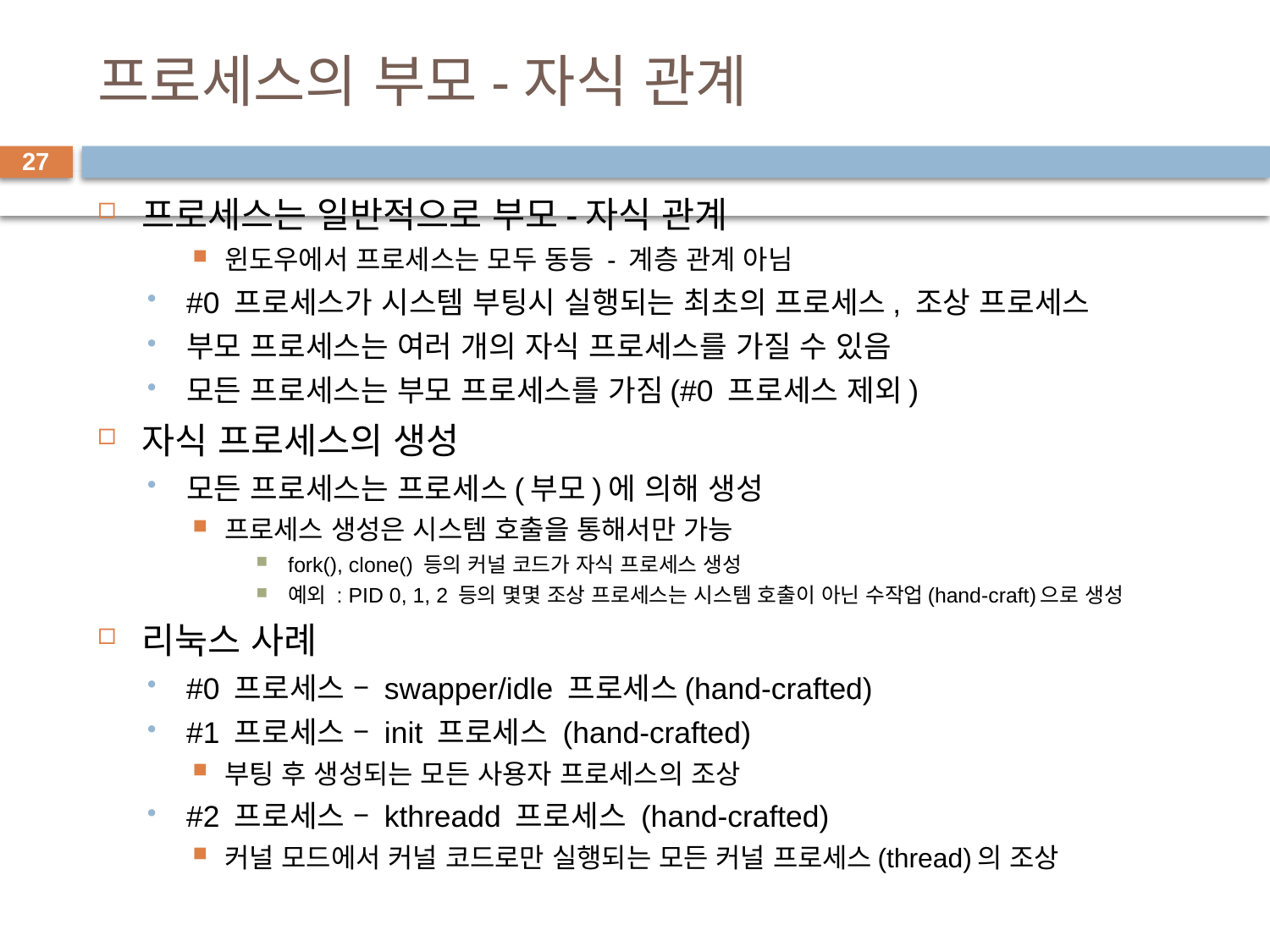

# 프로세스의 부모-자식 관계
27
프로세스는 일반적으로 부모-자식 관계
윈도우에서 프로세스는 모두 동등 - 계층 관계 아님
#0 프로세스가 시스템 부팅시 실행되는 최초의 프로세스, 조상 프로세스
부모 프로세스는 여러 개의 자식 프로세스를 가질 수 있음
모든 프로세스는 부모 프로세스를 가짐(#0 프로세스 제외)
자식 프로세스의 생성
모든 프로세스는 프로세스(부모)에 의해 생성
프로세스 생성은 시스템 호출을 통해서만 가능
fork(), clone() 등의 커널 코드가 자식 프로세스 생성
예외 : PID 0, 1, 2 등의 몇몇 조상 프로세스는 시스템 호출이 아닌 수작업(hand-craft)으로 생성
리눅스 사례
#0 프로세스 – swapper/idle 프로세스(hand-crafted)
#1 프로세스 – init 프로세스 (hand-crafted)
부팅 후 생성되는 모든 사용자 프로세스의 조상
#2 프로세스 – kthreadd 프로세스 (hand-crafted)
커널 모드에서 커널 코드로만 실행되는 모든 커널 프로세스(thread)의 조상